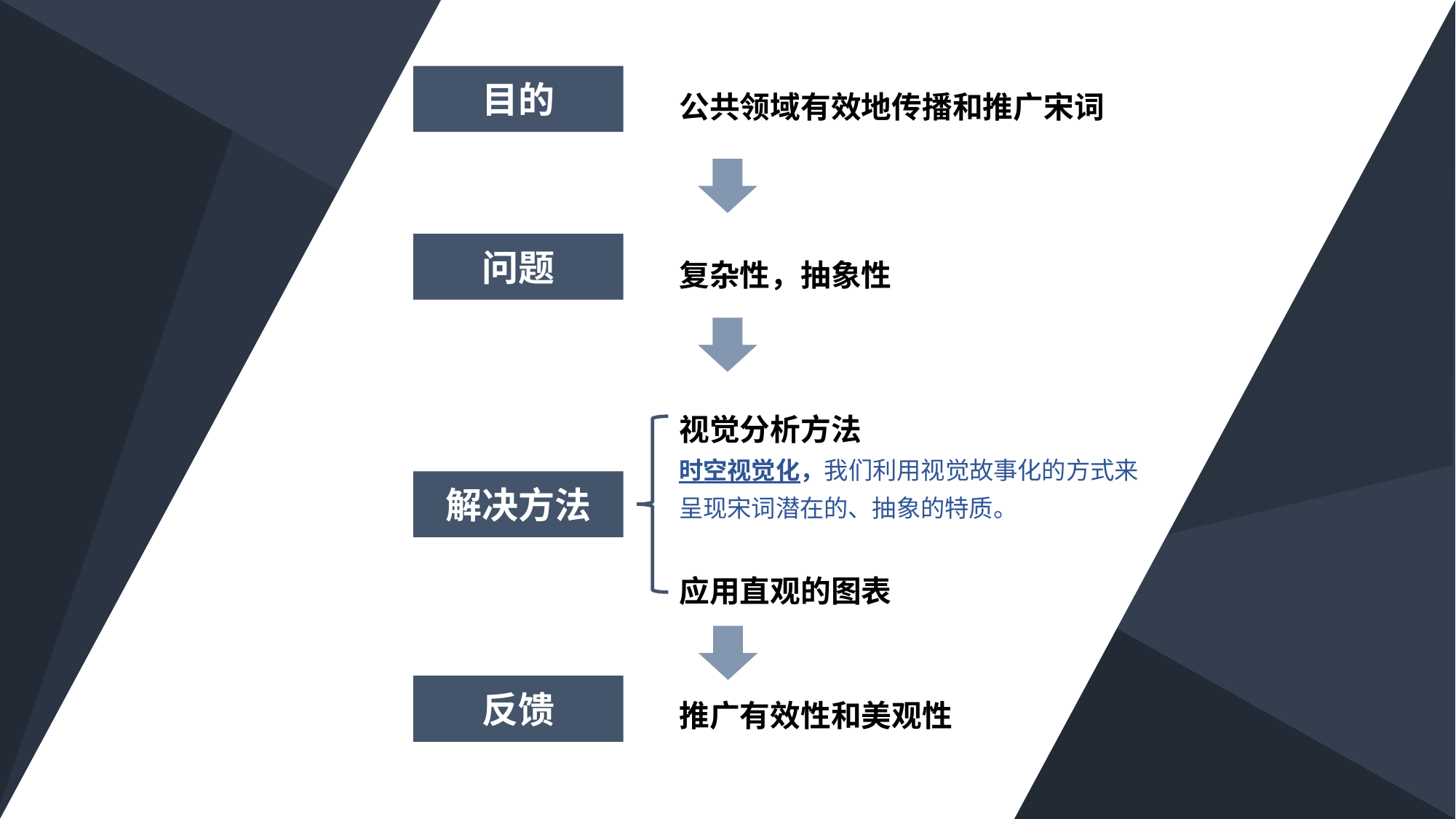

目的
公共领域有效地传播和推广宋词

问题
复杂性，抽象性

视觉分析方法
时空视觉化，我们利用视觉故事化的方式来呈现宋词潜在的、抽象的特质。

解决方法
应用直观的图表

反馈
推广有效性和美观性